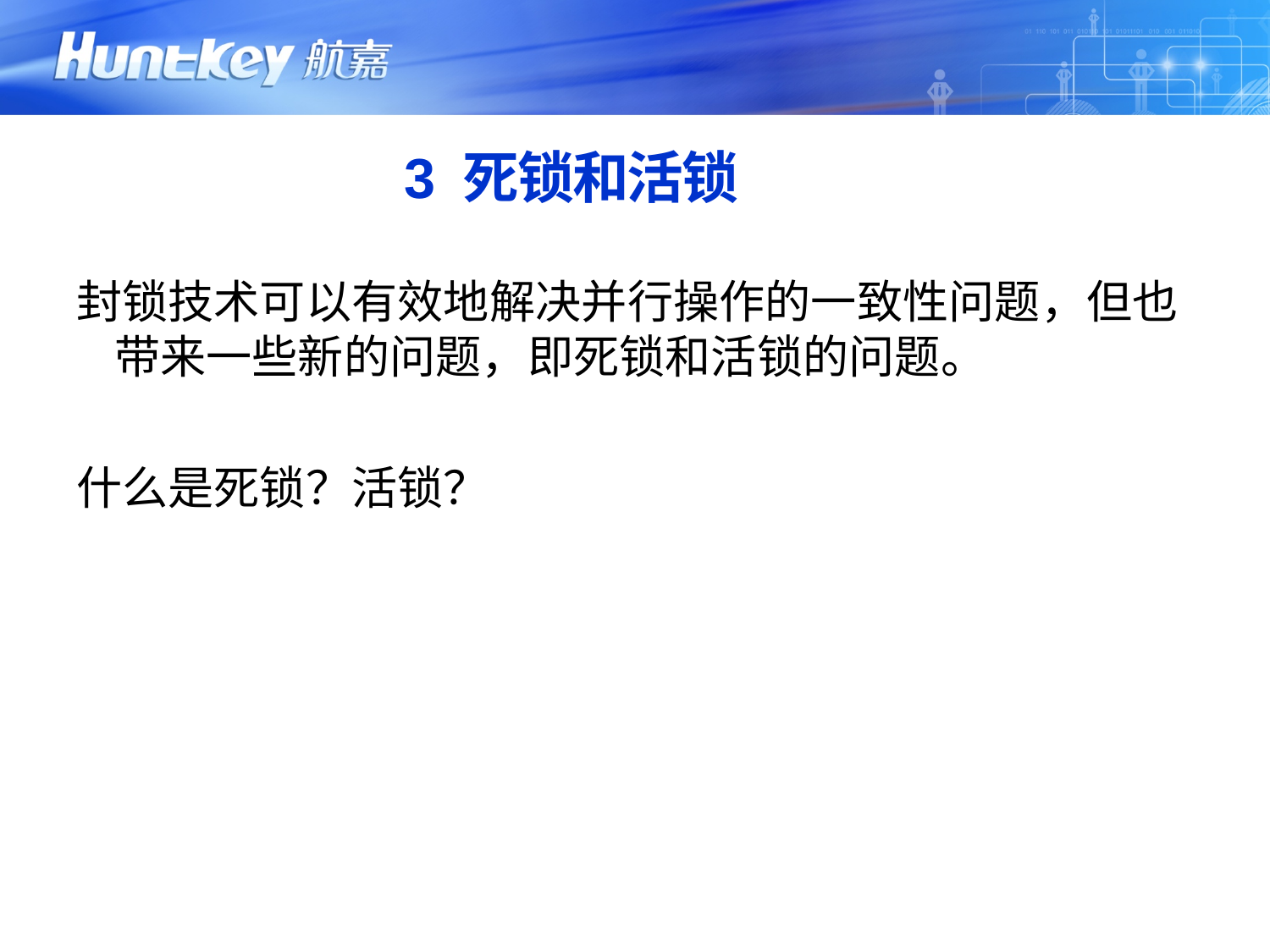

# 3 死锁和活锁
封锁技术可以有效地解决并行操作的一致性问题，但也带来一些新的问题，即死锁和活锁的问题。

什么是死锁？活锁？